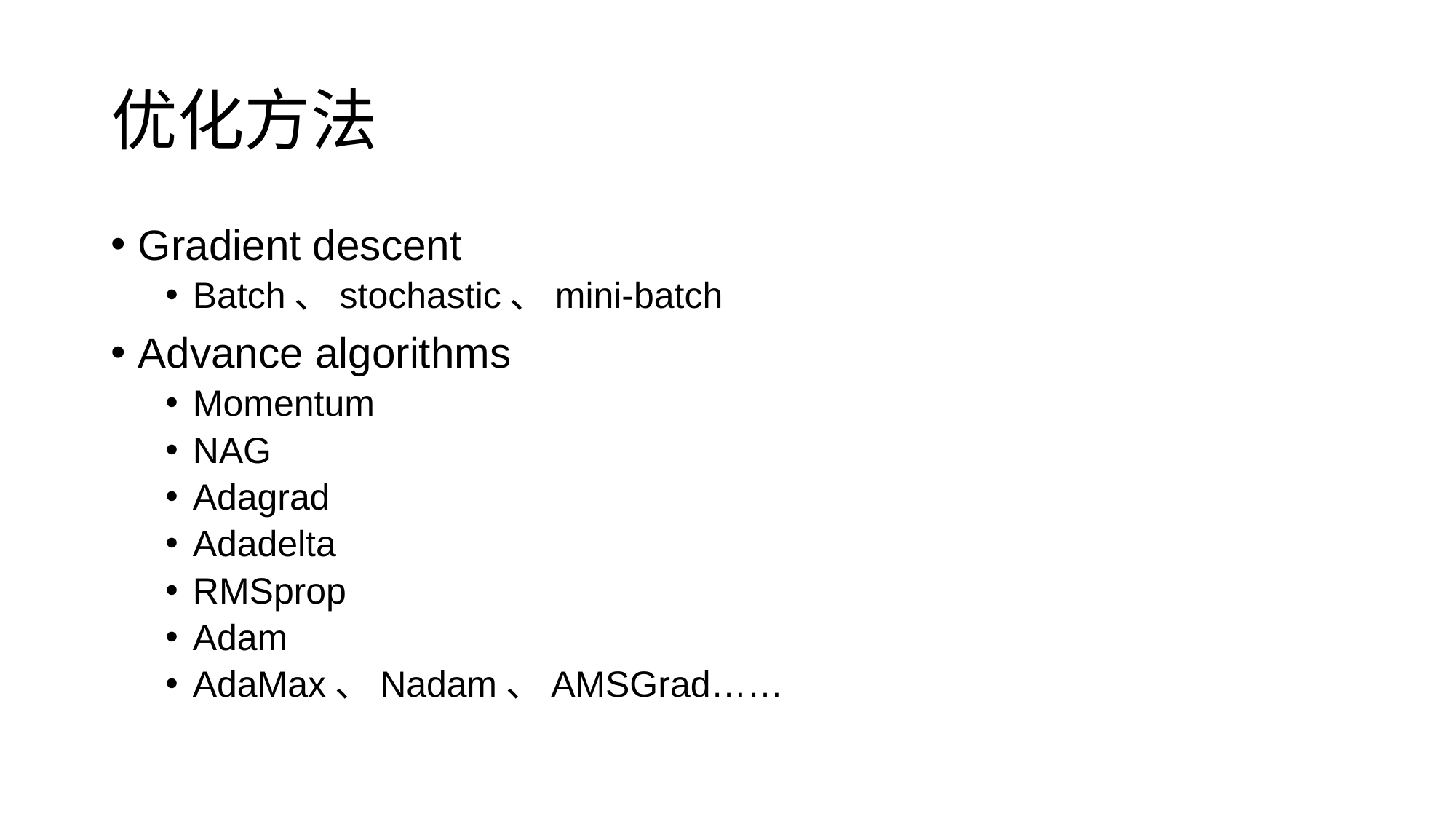

# 优化方法
Gradient descent
Batch、stochastic、mini-batch
Advance algorithms
Momentum
NAG
Adagrad
Adadelta
RMSprop
Adam
AdaMax、Nadam、AMSGrad……